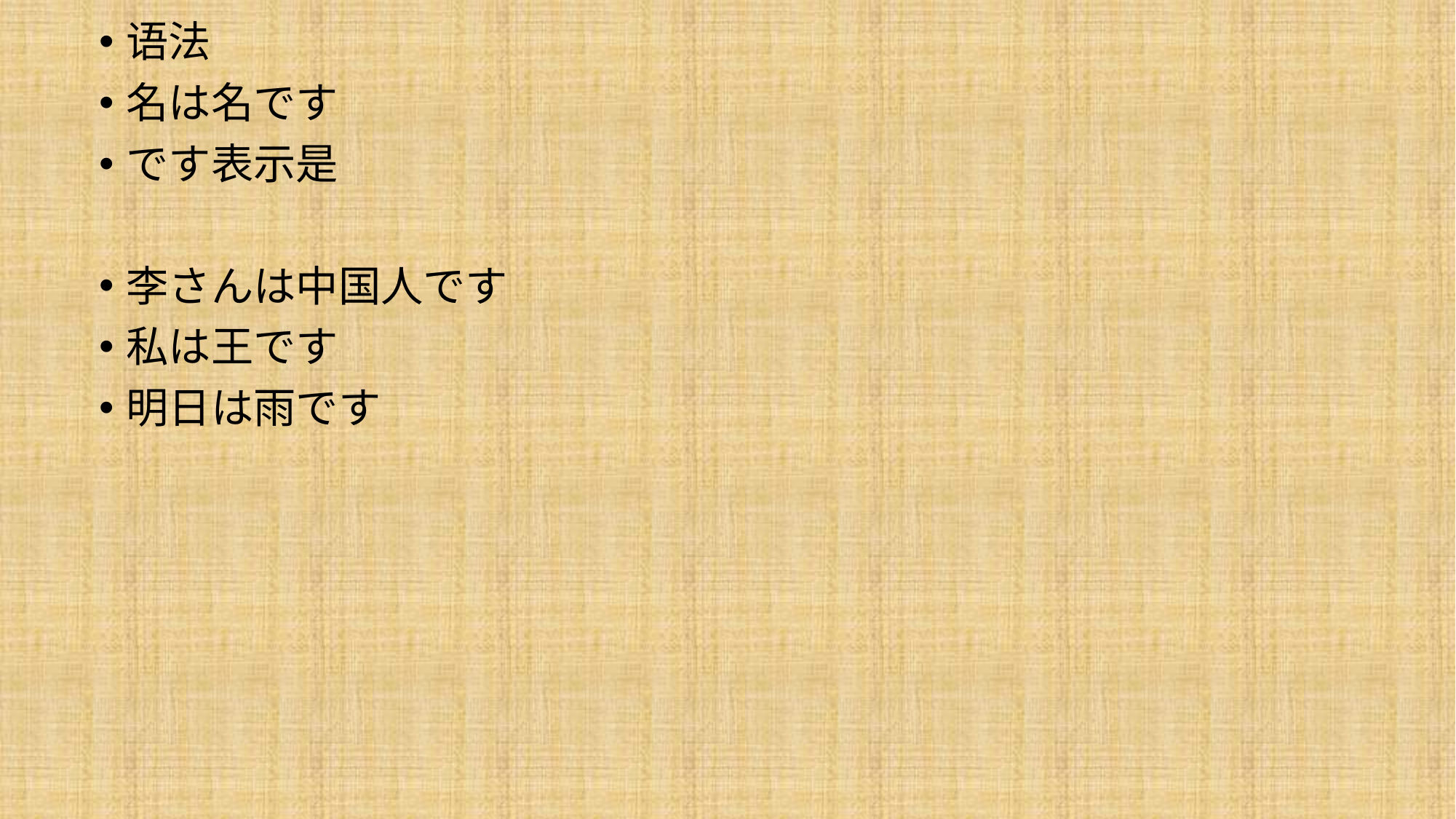

语法
名は名です
です表示是

李さんは中国人です
私は王です
明日は雨です